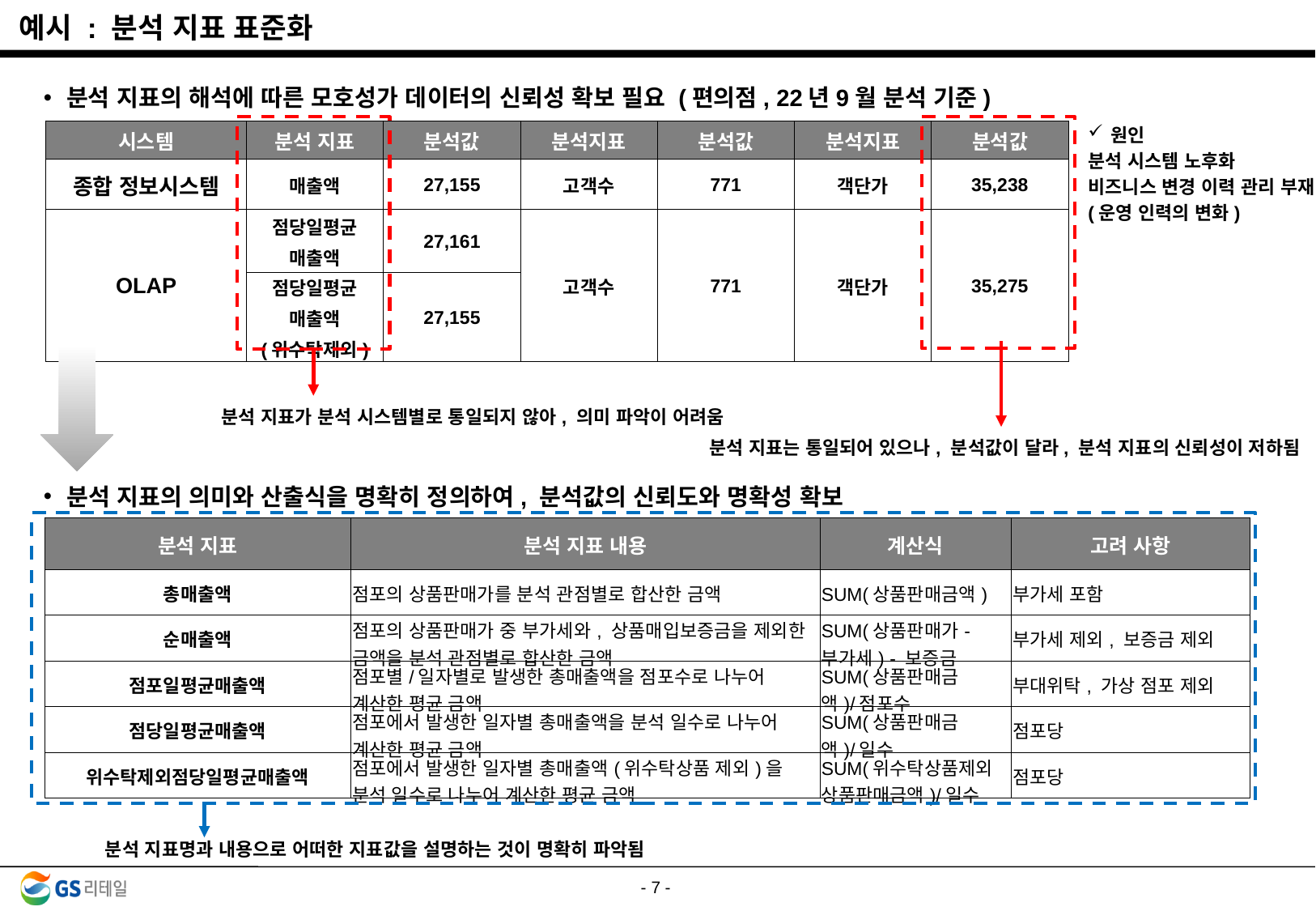

예시 : 분석 지표 표준화
분석 지표의 해석에 따른 모호성가 데이터의 신뢰성 확보 필요 (편의점, 22년9월 분석 기준)

원인
분석 시스템 노후화
비즈니스 변경 이력 관리 부재
(운영 인력의 변화)
| 시스템 | 분석 지표 | 분석값 | 분석지표 | 분석값 | 분석지표 | 분석값 |
| --- | --- | --- | --- | --- | --- | --- |
| 종합 정보시스템 | 매출액 | 27,155 | 고객수 | 771 | 객단가 | 35,238 |
| OLAP | 점당일평균 매출액 | 27,161 | 고객수 | 771 | 객단가 | 35,275 |
|  | 점당일평균 매출액 (위수탁제외) | 27,155 |  |  |  |  |

분석 지표가 분석 시스템별로 통일되지 않아, 의미 파악이 어려움
분석 지표는 통일되어 있으나, 분석값이 달라, 분석 지표의 신뢰성이 저하됨
분석 지표의 의미와 산출식을 명확히 정의하여, 분석값의 신뢰도와 명확성 확보

| 분석 지표 | 분석 지표 내용 | 계산식 | 고려 사항 |
| --- | --- | --- | --- |
| 총매출액 | 점포의 상품판매가를 분석 관점별로 합산한 금액 | SUM(상품판매금액) | 부가세 포함 |
| 순매출액 | 점포의 상품판매가 중 부가세와, 상품매입보증금을 제외한 금액을 분석 관점별로 합산한 금액 | SUM(상품판매가-부가세) - 보증금 | 부가세 제외, 보증금 제외 |
| 점포일평균매출액 | 점포별/일자별로 발생한 총매출액을 점포수로 나누어 계산한 평균 금액 | SUM(상품판매금액)/점포수 | 부대위탁, 가상 점포 제외 |
| 점당일평균매출액 | 점포에서 발생한 일자별 총매출액을 분석 일수로 나누어 계산한 평균 금액 | SUM(상품판매금액)/일수 | 점포당 |
| 위수탁제외점당일평균매출액 | 점포에서 발생한 일자별 총매출액(위수탁상품 제외)을 분석 일수로 나누어 계산한 평균 금액 | SUM(위수탁상품제외 상품판매금액)/일수 | 점포당 |
분석 지표명과 내용으로 어떠한 지표값을 설명하는 것이 명확히 파악됨
- 7 -